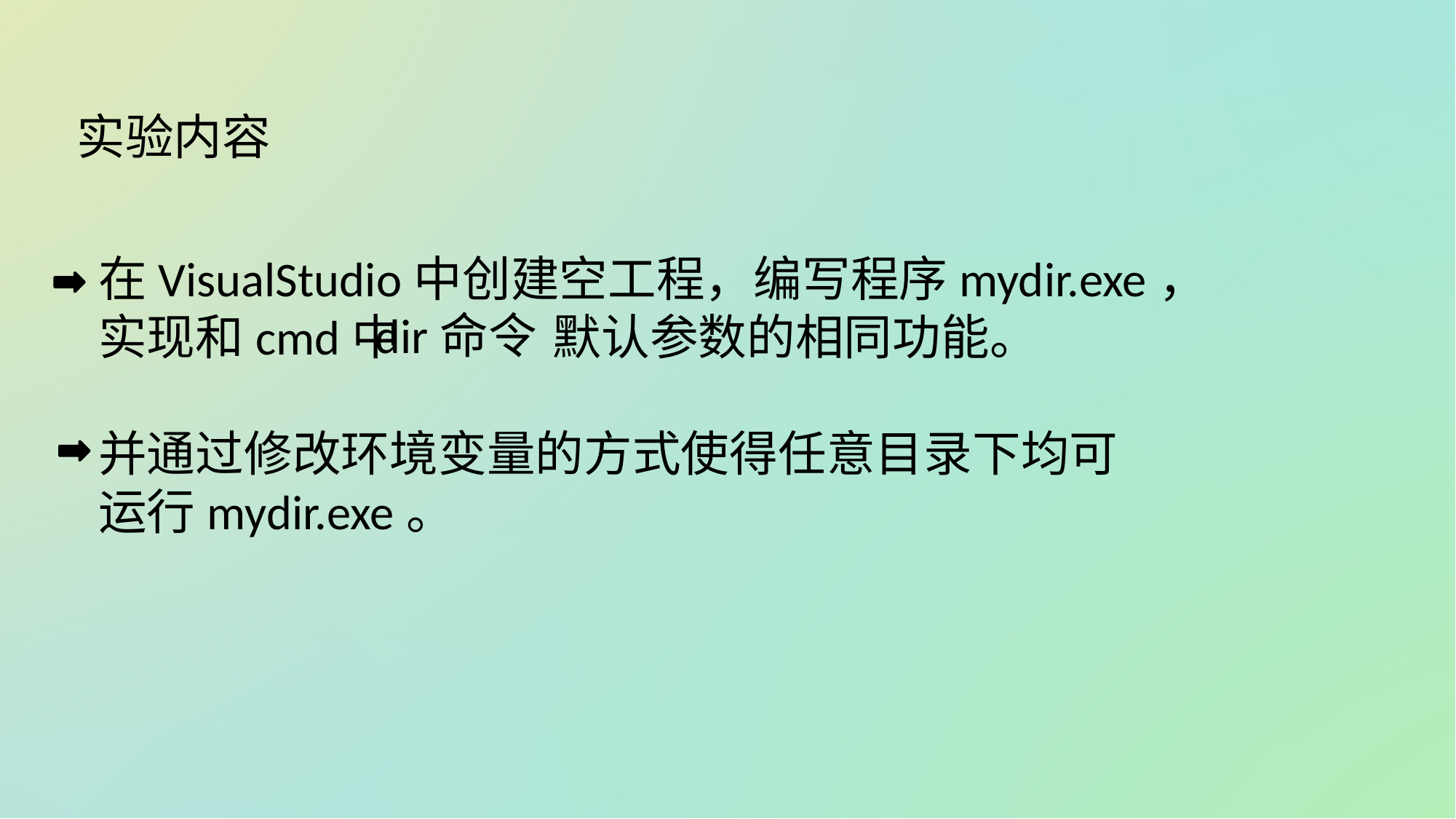

实验内容
在VisualStudio中创建空工程，编写程序mydir.exe，
实现和cmd中              默认参数的相同功能。

并通过修改环境变量的方式使得任意目录下均可
运行mydir.exe。

dir命令